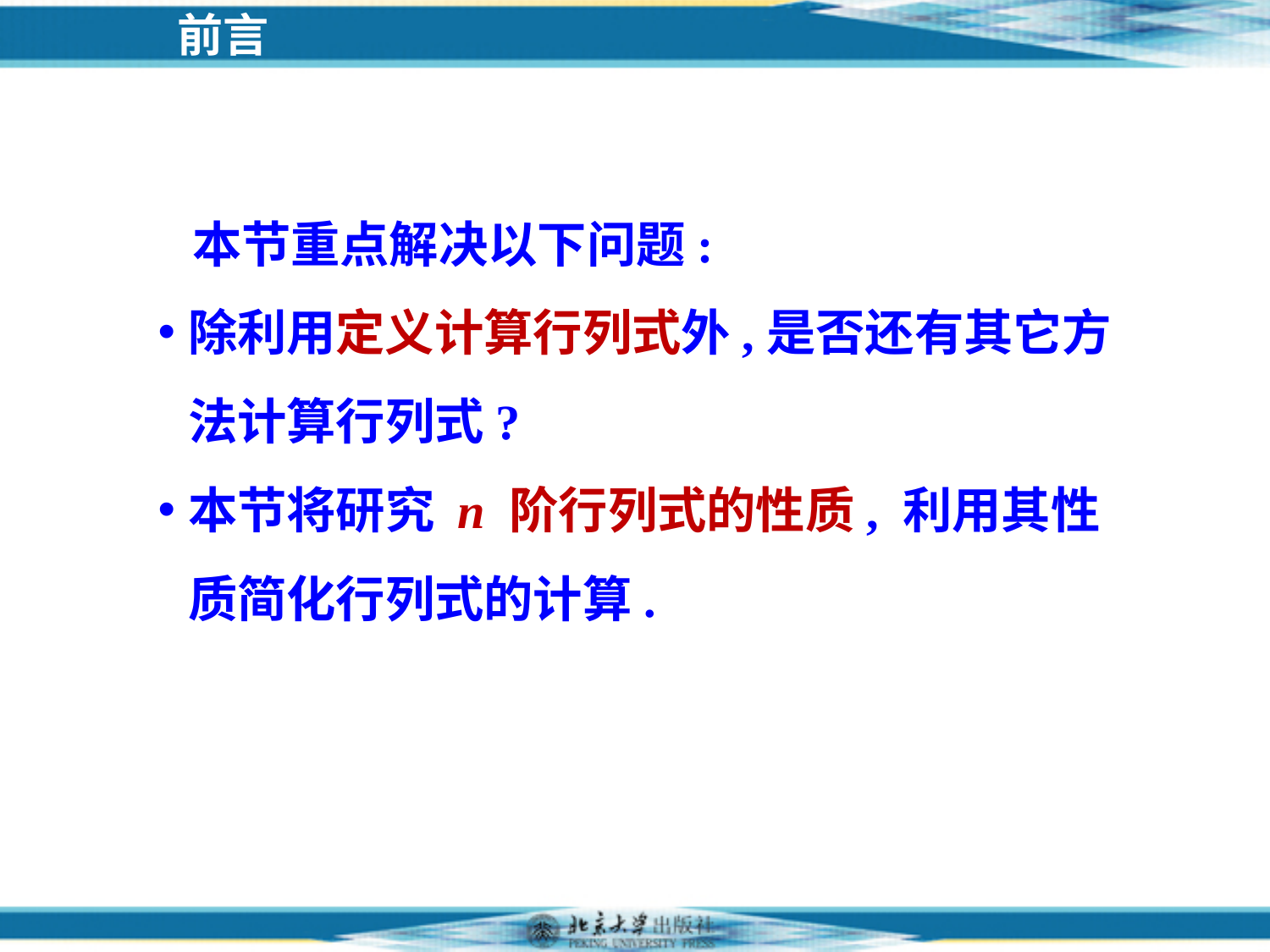

前言
  本节重点解决以下问题:
除利用定义计算行列式外,是否还有其它方法计算行列式?
本节将研究 n 阶行列式的性质, 利用其性质简化行列式的计算.